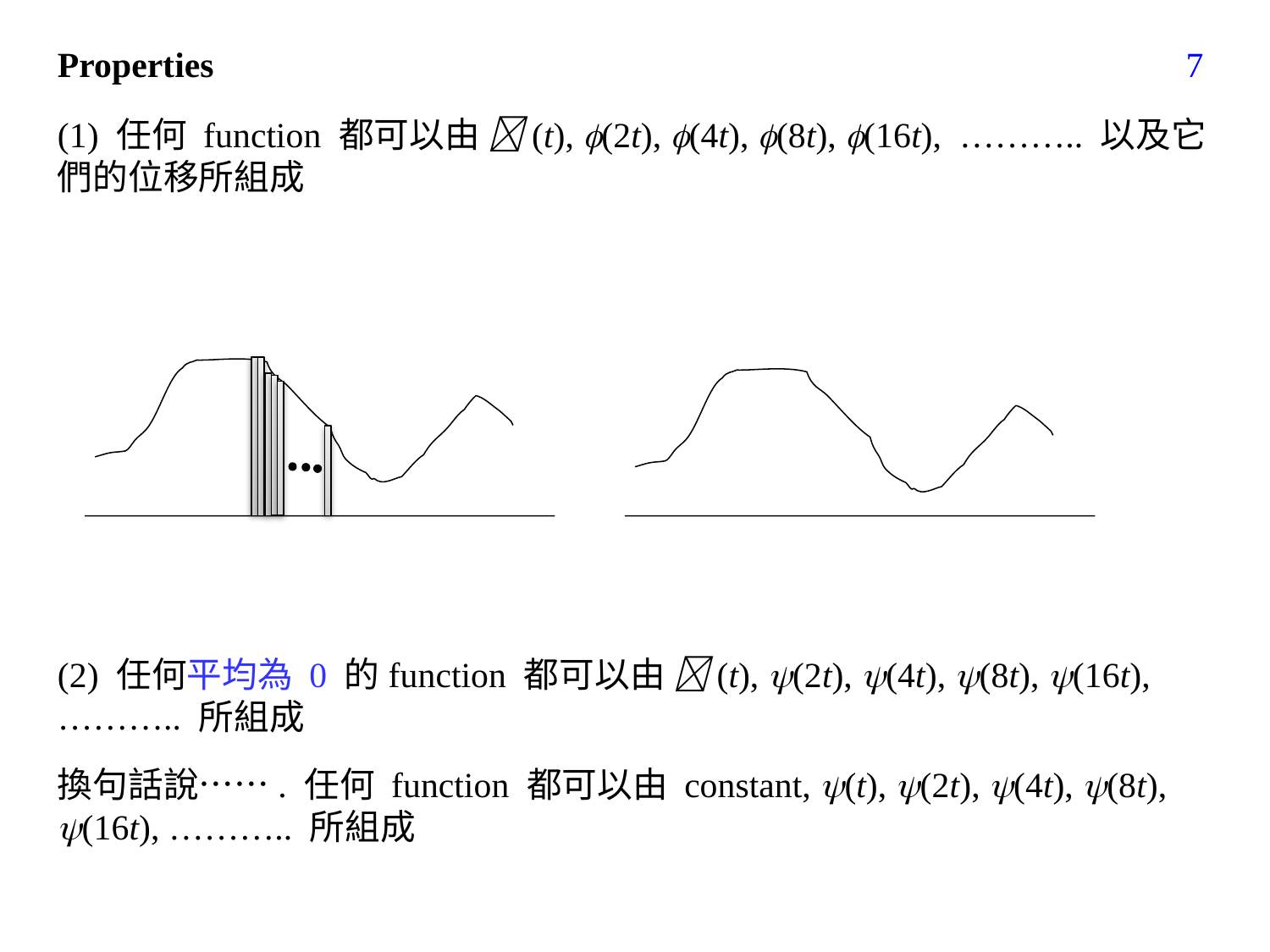

Properties
7
(1) 任何 function 都可以由 φ(t), φ(2t), φ(4t), φ(8t), φ(16t),  ……….. 以及它們的位移所組成

(2) 任何平均為 0 的function 都可以由 ψ(t), ψ(2t), ψ(4t), ψ(8t), ψ(16t), ……….. 所組成
換句話說……. 任何 function 都可以由 constant, ψ(t), ψ(2t), ψ(4t), ψ(8t), ψ(16t), ……….. 所組成